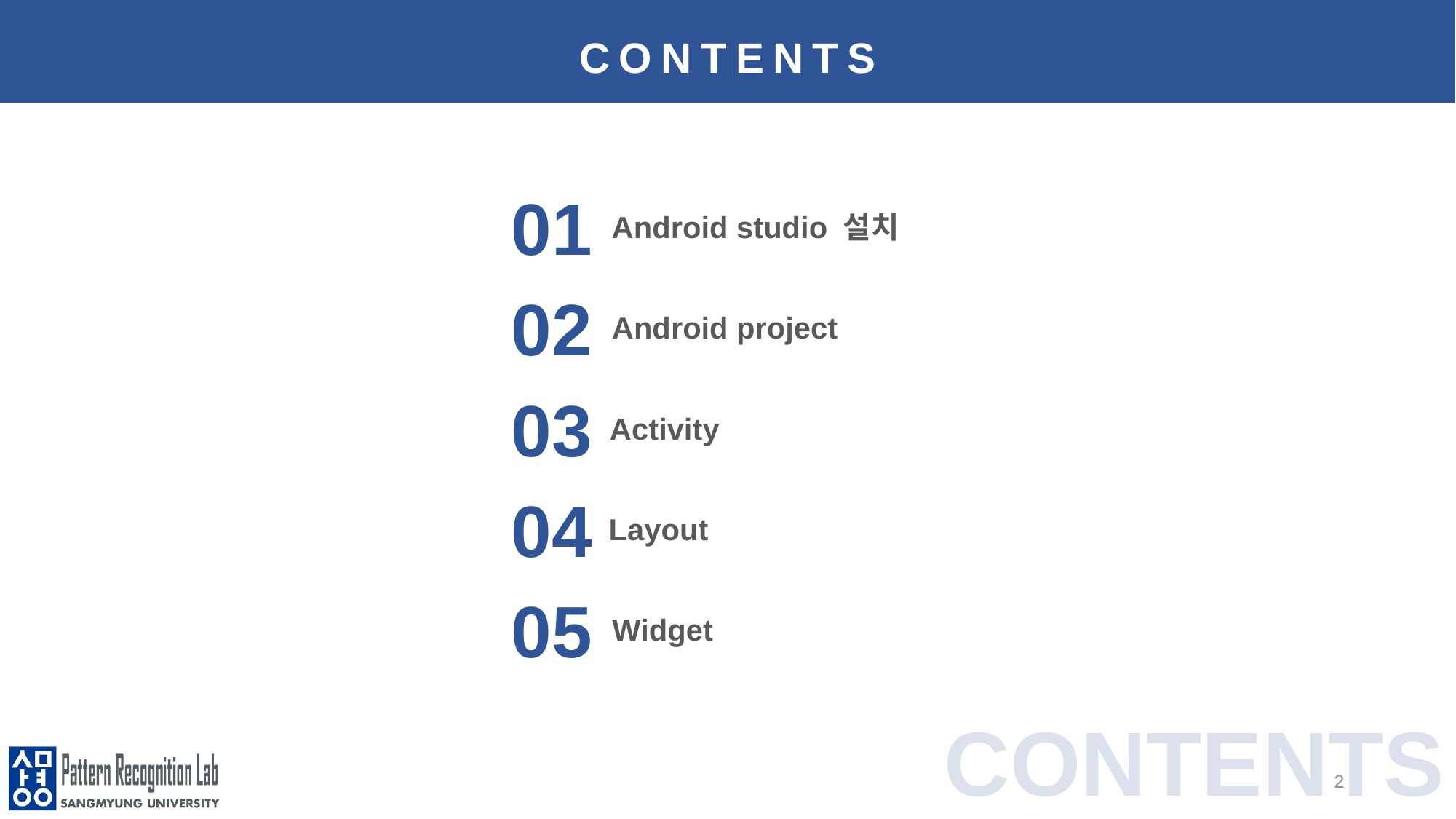

CONTENTS
01
Android studio 설치
02
Android project
03
Activity
04
Layout
05
Widget
CONTENTS
2